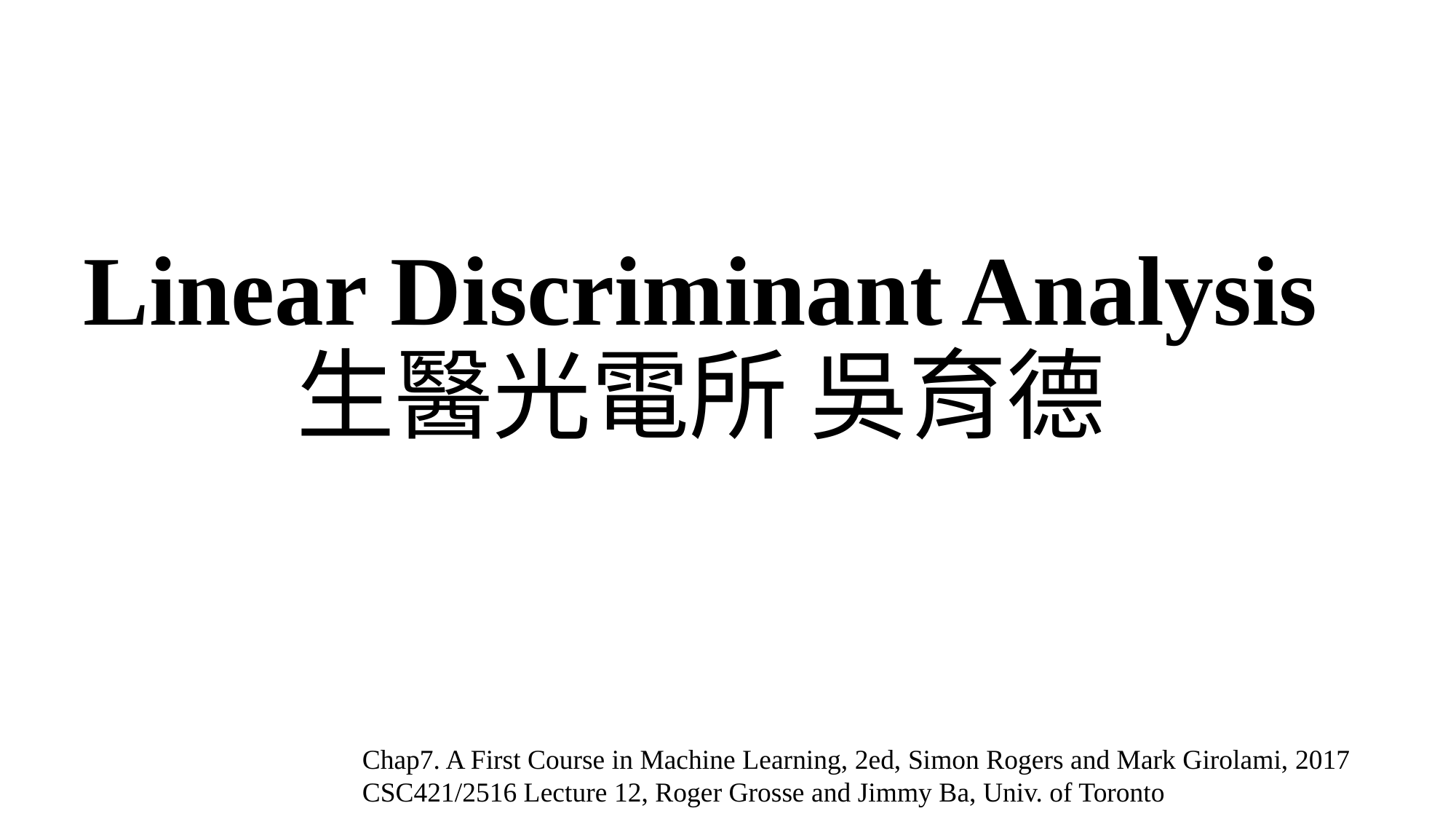

# Linear Discriminant Analysis 生醫光電所 吳育德
Chap7. A First Course in Machine Learning, 2ed, Simon Rogers and Mark Girolami, 2017
CSC421/2516 Lecture 12, Roger Grosse and Jimmy Ba, Univ. of Toronto